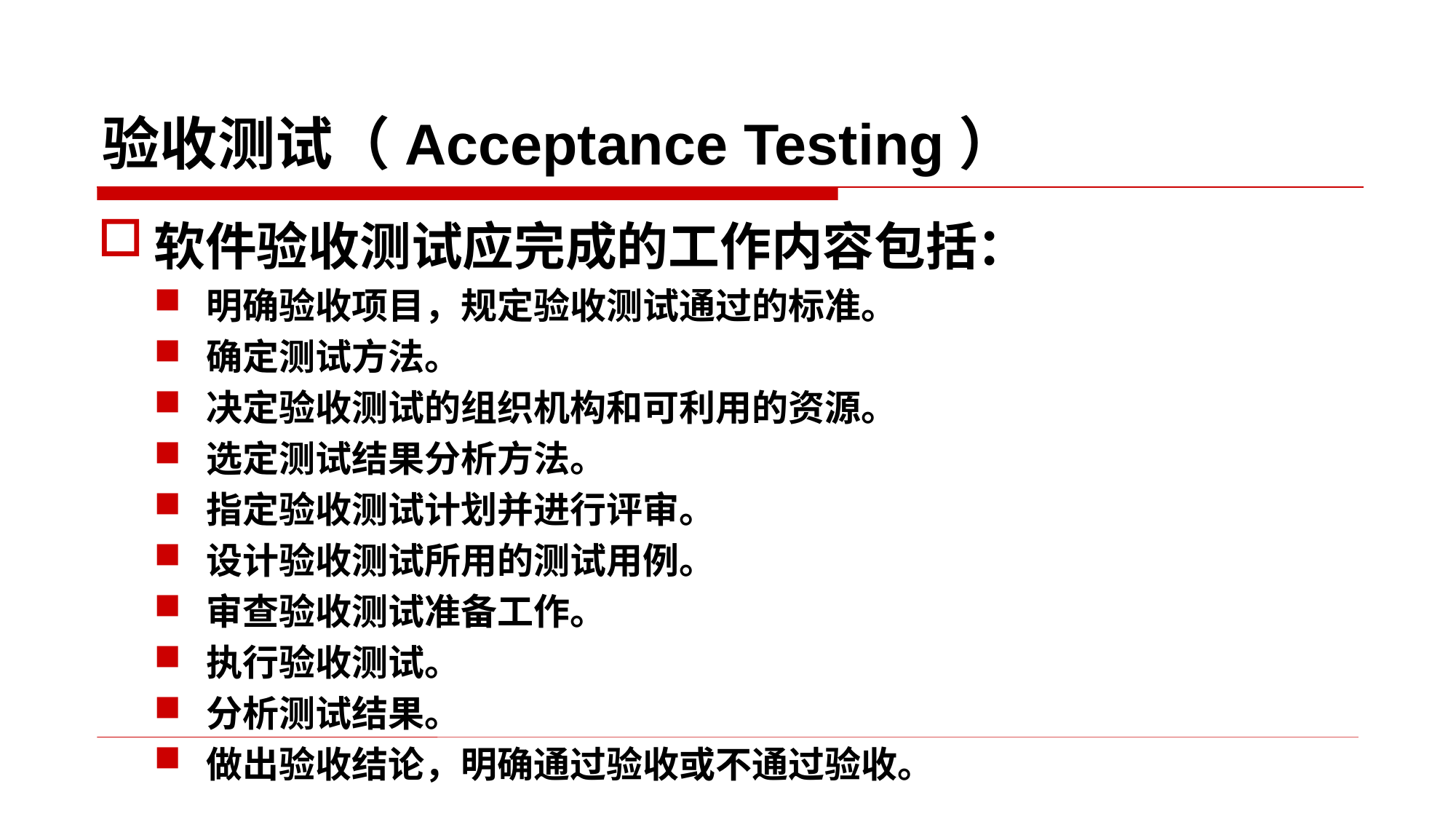

# 验收测试（Acceptance Testing）
软件验收测试应完成的工作内容包括：
明确验收项目，规定验收测试通过的标准。
确定测试方法。
决定验收测试的组织机构和可利用的资源。
选定测试结果分析方法。
指定验收测试计划并进行评审。
设计验收测试所用的测试用例。
审查验收测试准备工作。
执行验收测试。
分析测试结果。
做出验收结论，明确通过验收或不通过验收。